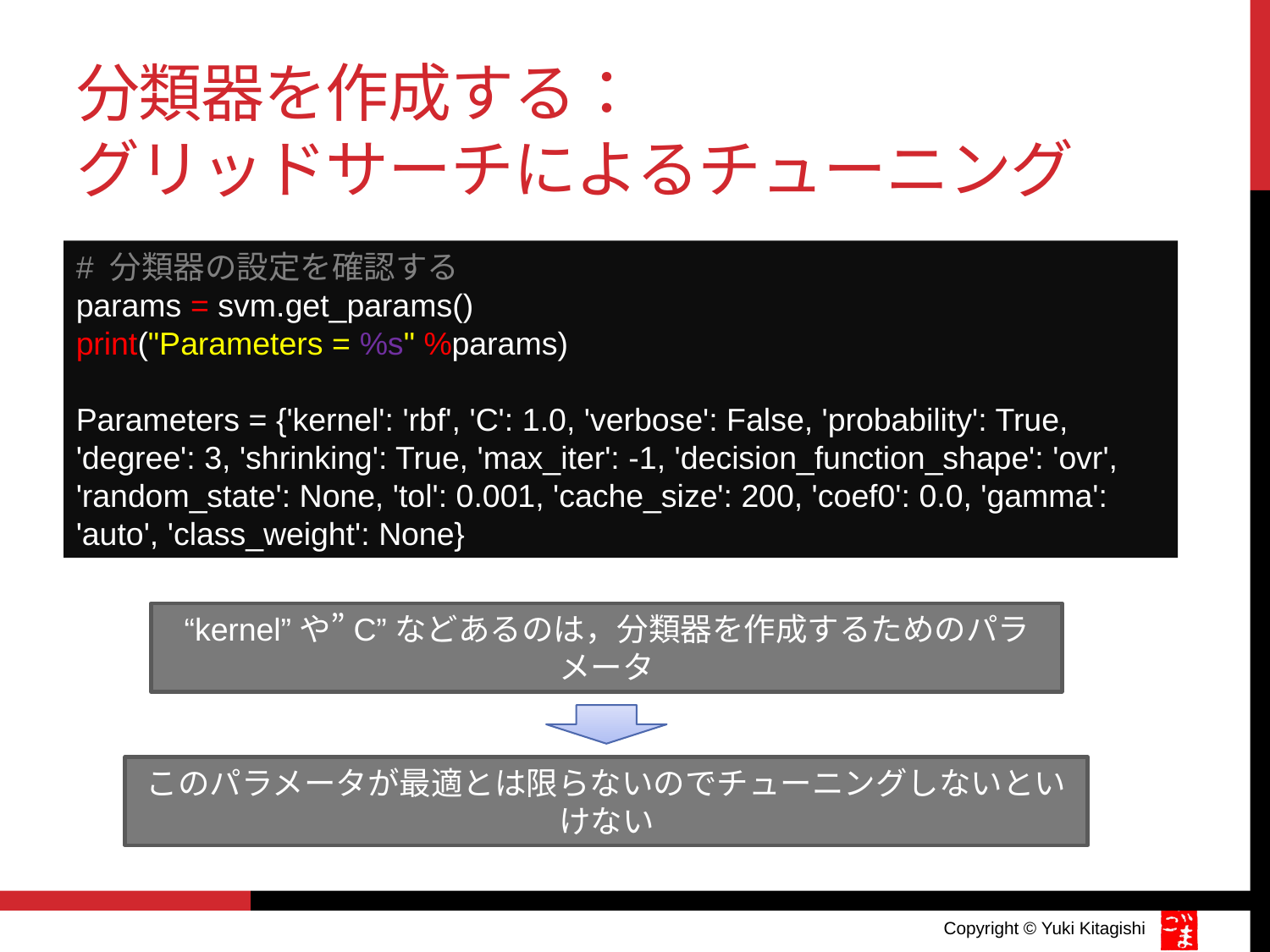

# 分類器を作成する： グリッドサーチによるチューニング
# 分類器の設定を確認する
params = svm.get_params()
print("Parameters = %s" %params)

Parameters = {'kernel': 'rbf', 'C': 1.0, 'verbose': False, 'probability': True, 'degree': 3, 'shrinking': True, 'max_iter': -1, 'decision_function_shape': 'ovr', 'random_state': None, 'tol': 0.001, 'cache_size': 200, 'coef0': 0.0, 'gamma': 'auto', 'class_weight': None}
“kernel”や”C”などあるのは，分類器を作成するためのパラメータ

このパラメータが最適とは限らないのでチューニングしないといけない
Copyright © Yuki Kitagishi